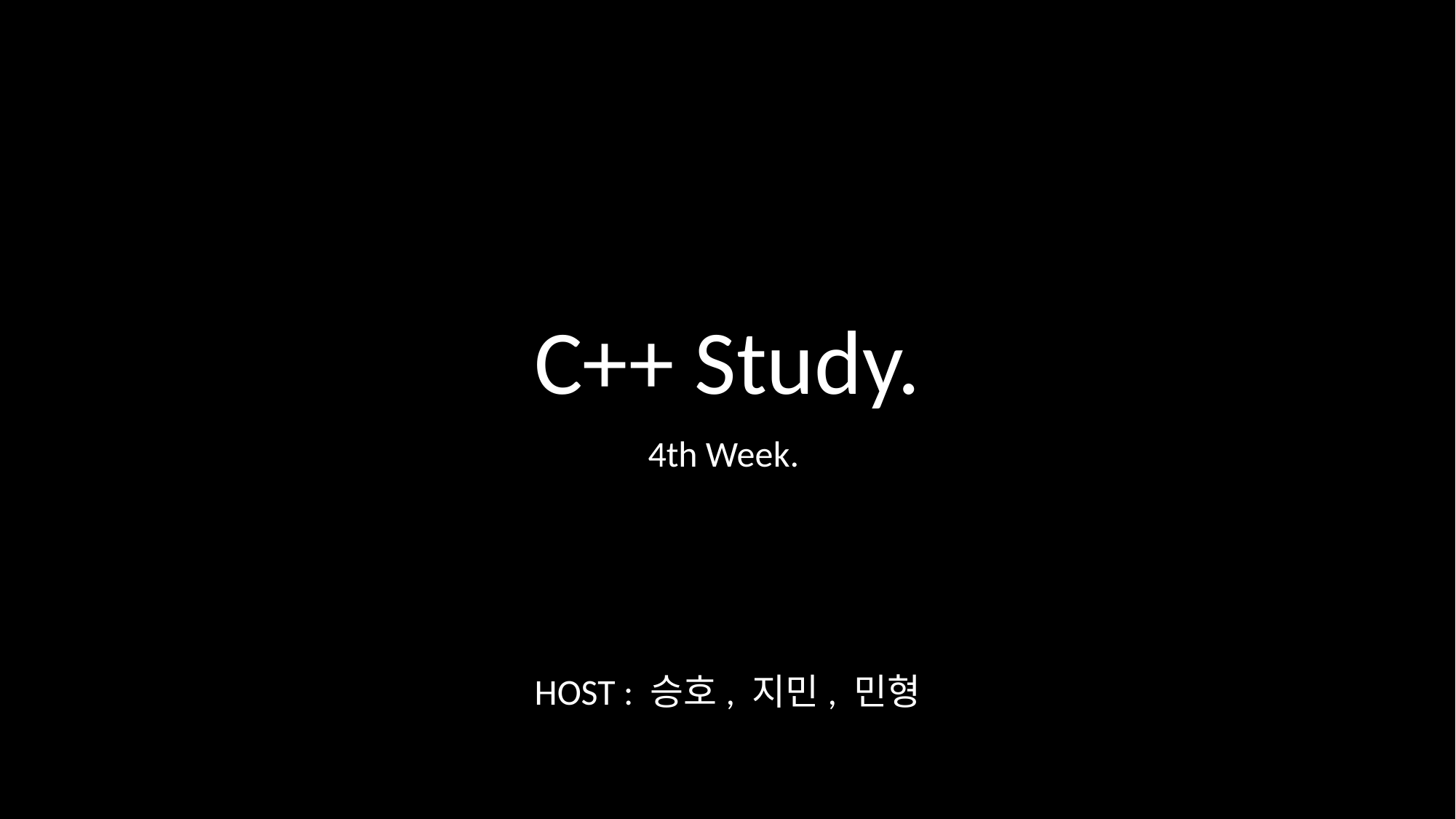

# C++ Study.
4th Week.
HOST : 승호, 지민, 민형